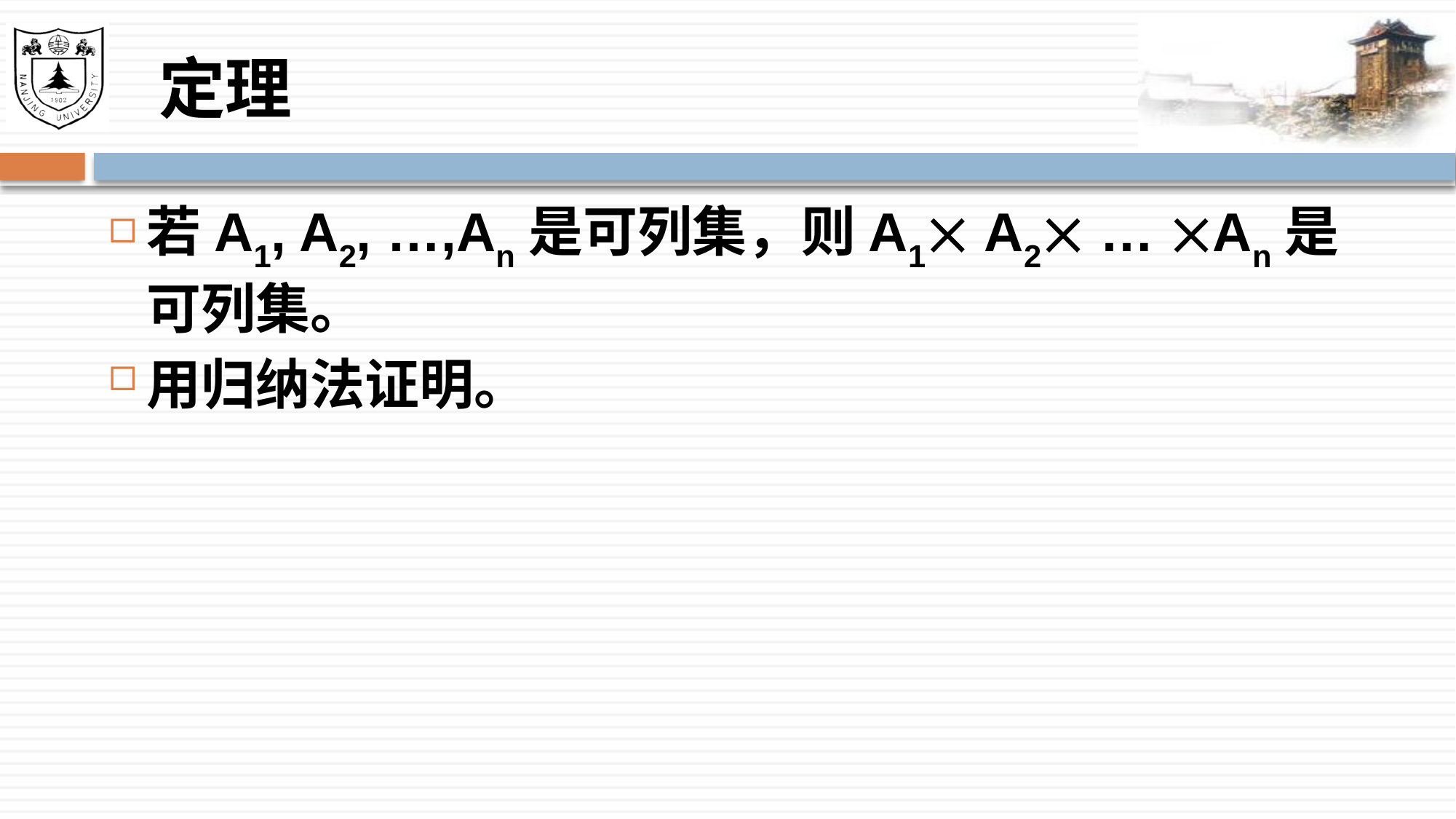

# 定理
若A1, A2, …,An是可列集，则A1× A2× … ×An是可列集。
用归纳法证明。